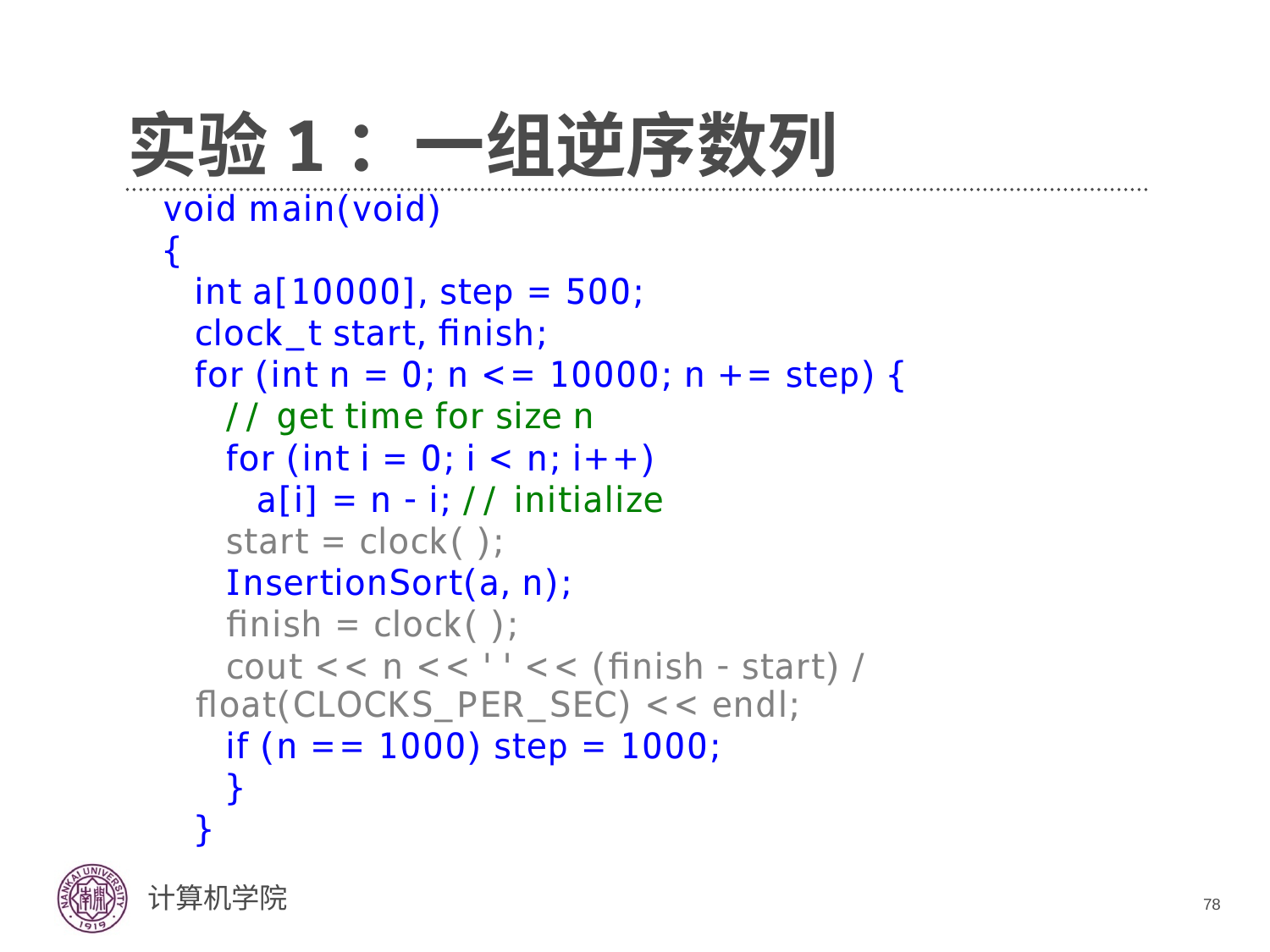

# 实验1：一组逆序数列
void main(void)
{
   int a[10000], step = 500;
   clock_t start, finish;
   for (int n = 0; n <= 10000; n += step) {
      // get time for size n
      for (int i = 0; i < n; i++)
         a[i] = n - i; // initialize
      start = clock( );
      InsertionSort(a, n);
      finish = clock( );
      cout << n << ' ' << (finish - start) / float(CLOCKS_PER_SEC) << endl;
      if (n == 1000) step = 1000;
      }
   }
78